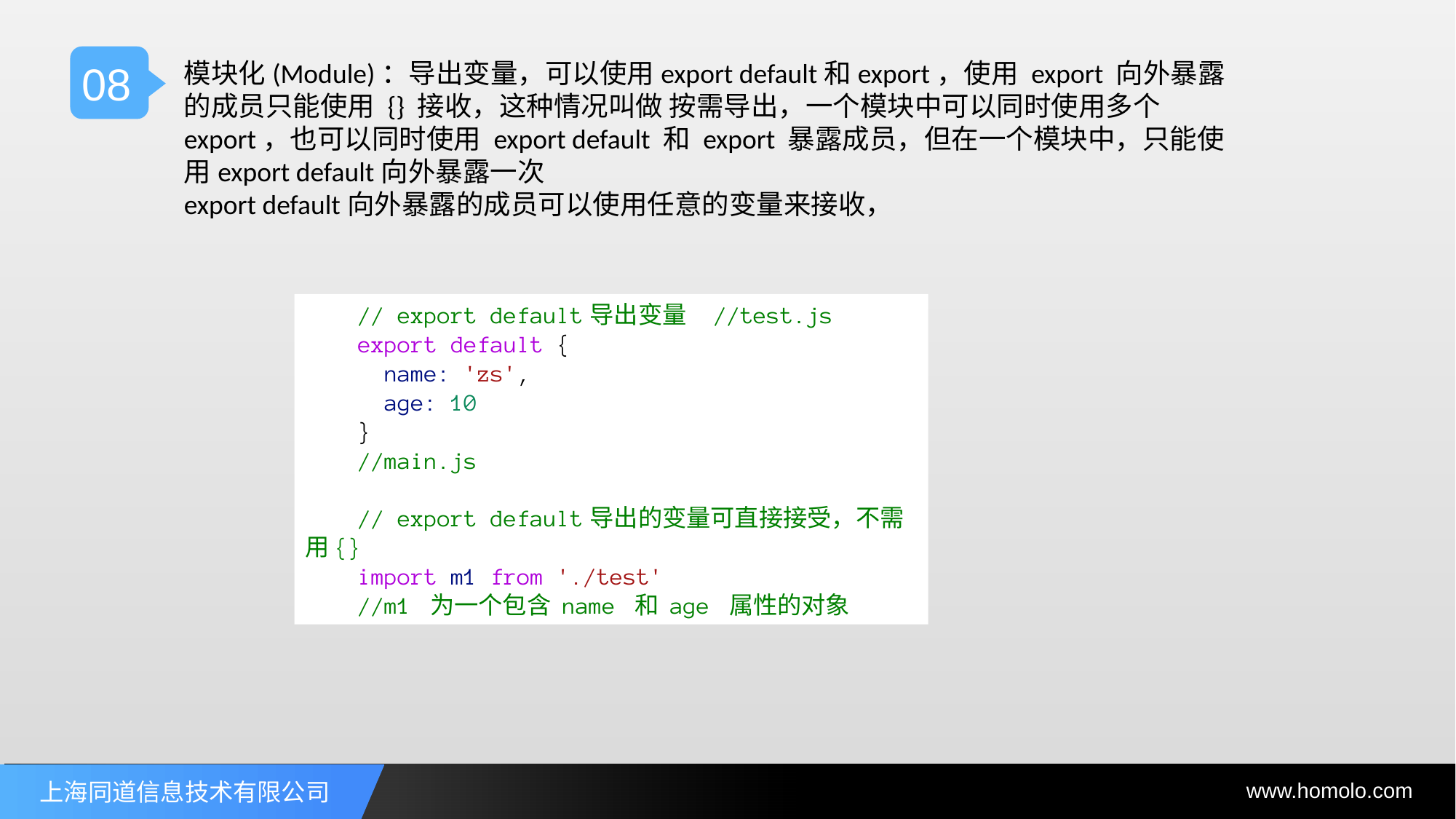

08
模块化(Module)：导出变量，可以使用export default和export，使用 export 向外暴露的成员只能使用 {} 接收，这种情况叫做 按需导出，一个模块中可以同时使用多个 export，也可以同时使用 export default 和 export 暴露成员，但在一个模块中，只能使用export default向外暴露一次
export default向外暴露的成员可以使用任意的变量来接收，
    // export default导出变量    //test.js
    export default {
      name: 'zs',
      age: 10
    }
    //main.js

    // export default导出的变量可直接接受，不需用{}
    import m1 from './test'
    //m1 为一个包含 name 和 age 属性的对象